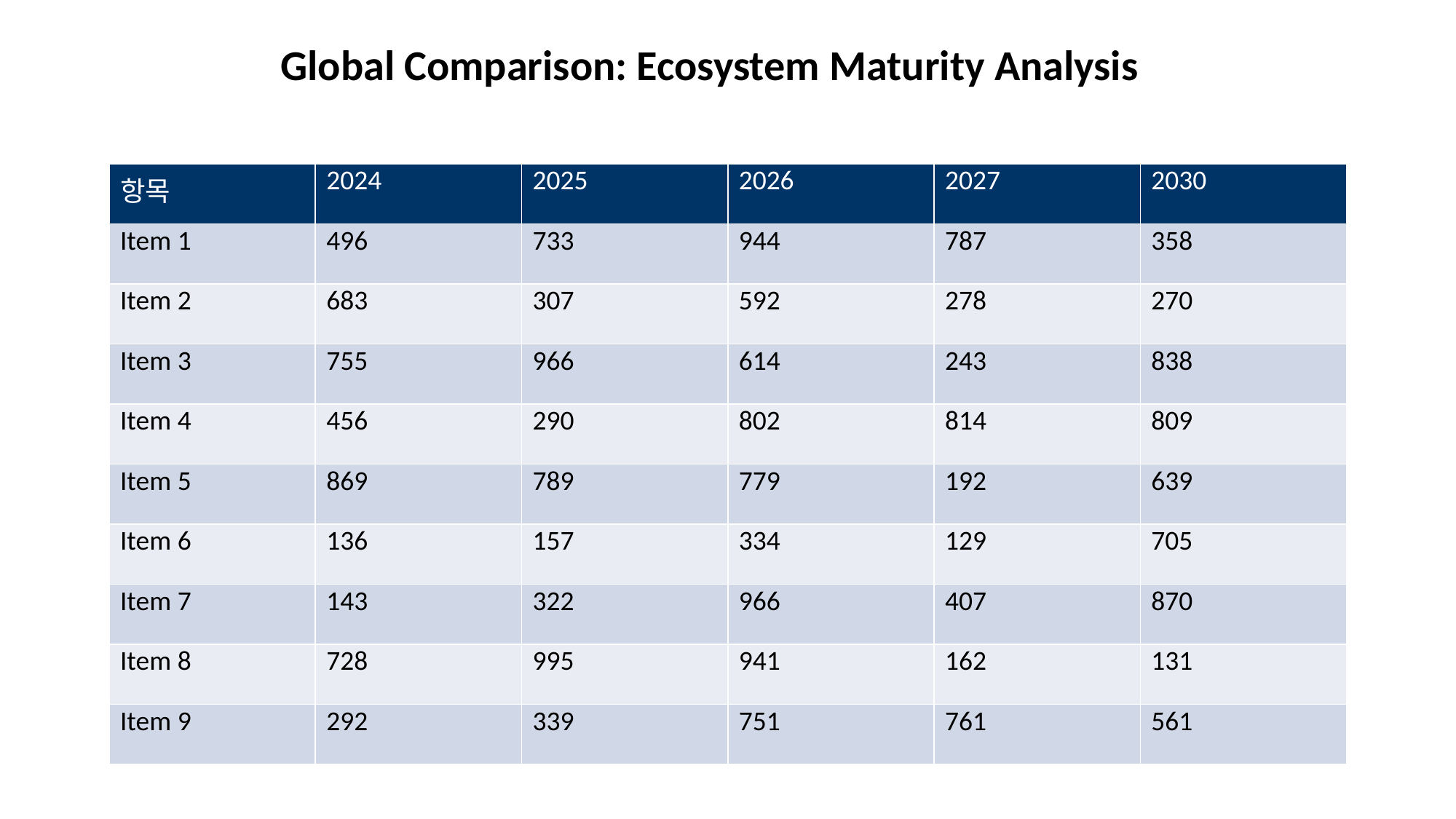

Global Comparison: Ecosystem Maturity Analysis
#
| 항목 | 2024 | 2025 | 2026 | 2027 | 2030 |
| --- | --- | --- | --- | --- | --- |
| Item 1 | 496 | 733 | 944 | 787 | 358 |
| Item 2 | 683 | 307 | 592 | 278 | 270 |
| Item 3 | 755 | 966 | 614 | 243 | 838 |
| Item 4 | 456 | 290 | 802 | 814 | 809 |
| Item 5 | 869 | 789 | 779 | 192 | 639 |
| Item 6 | 136 | 157 | 334 | 129 | 705 |
| Item 7 | 143 | 322 | 966 | 407 | 870 |
| Item 8 | 728 | 995 | 941 | 162 | 131 |
| Item 9 | 292 | 339 | 751 | 761 | 561 |